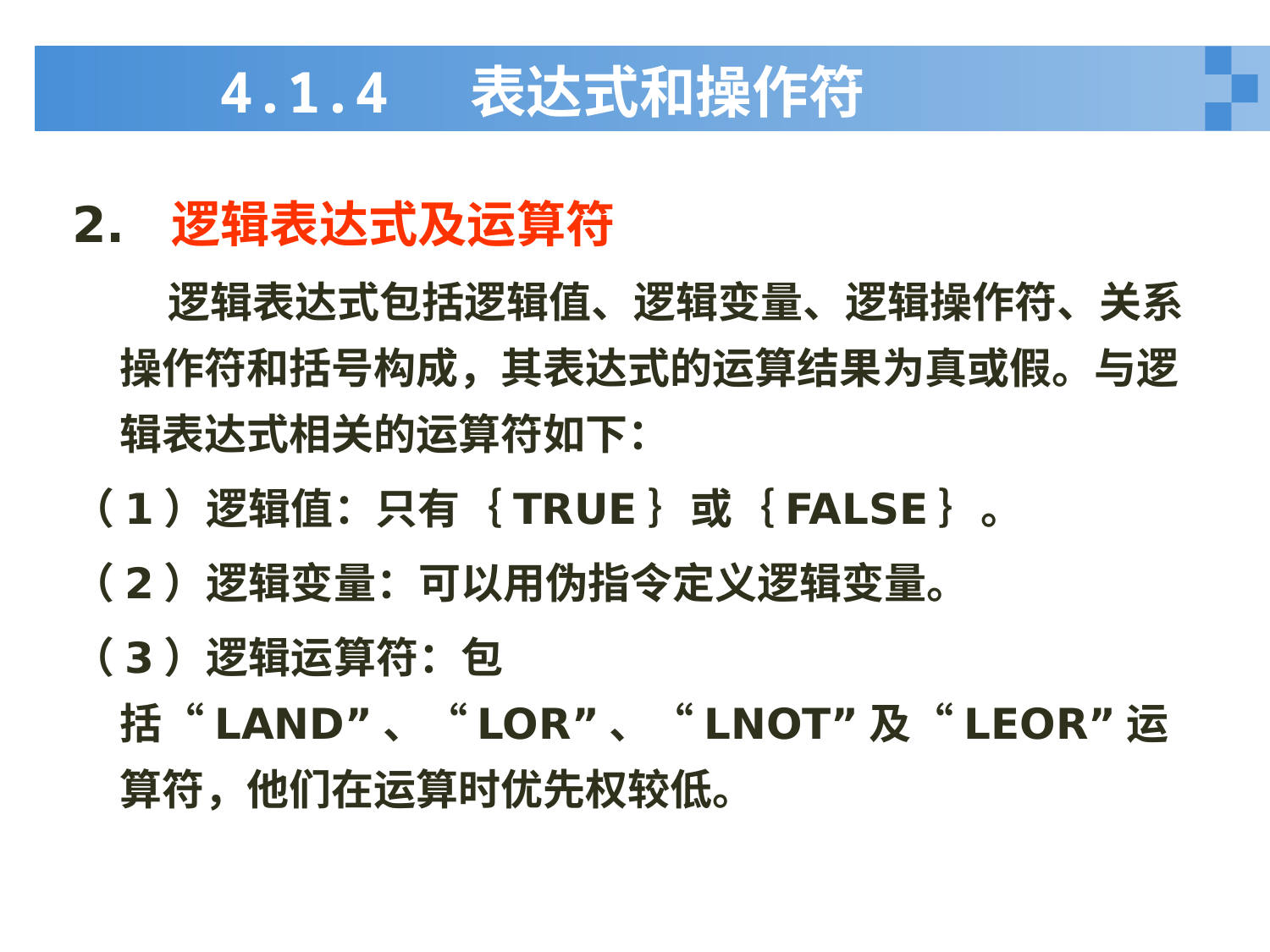

# 4.1.4  表达式和操作符
2.  逻辑表达式及运算符
         逻辑表达式包括逻辑值、逻辑变量、逻辑操作符、关系操作符和括号构成，其表达式的运算结果为真或假。与逻辑表达式相关的运算符如下：
（1）逻辑值：只有｛TRUE｝或｛FALSE｝。
（2）逻辑变量：可以用伪指令定义逻辑变量。
（3）逻辑运算符：包括“LAND”、“LOR”、“LNOT”及“LEOR”运算符，他们在运算时优先权较低。